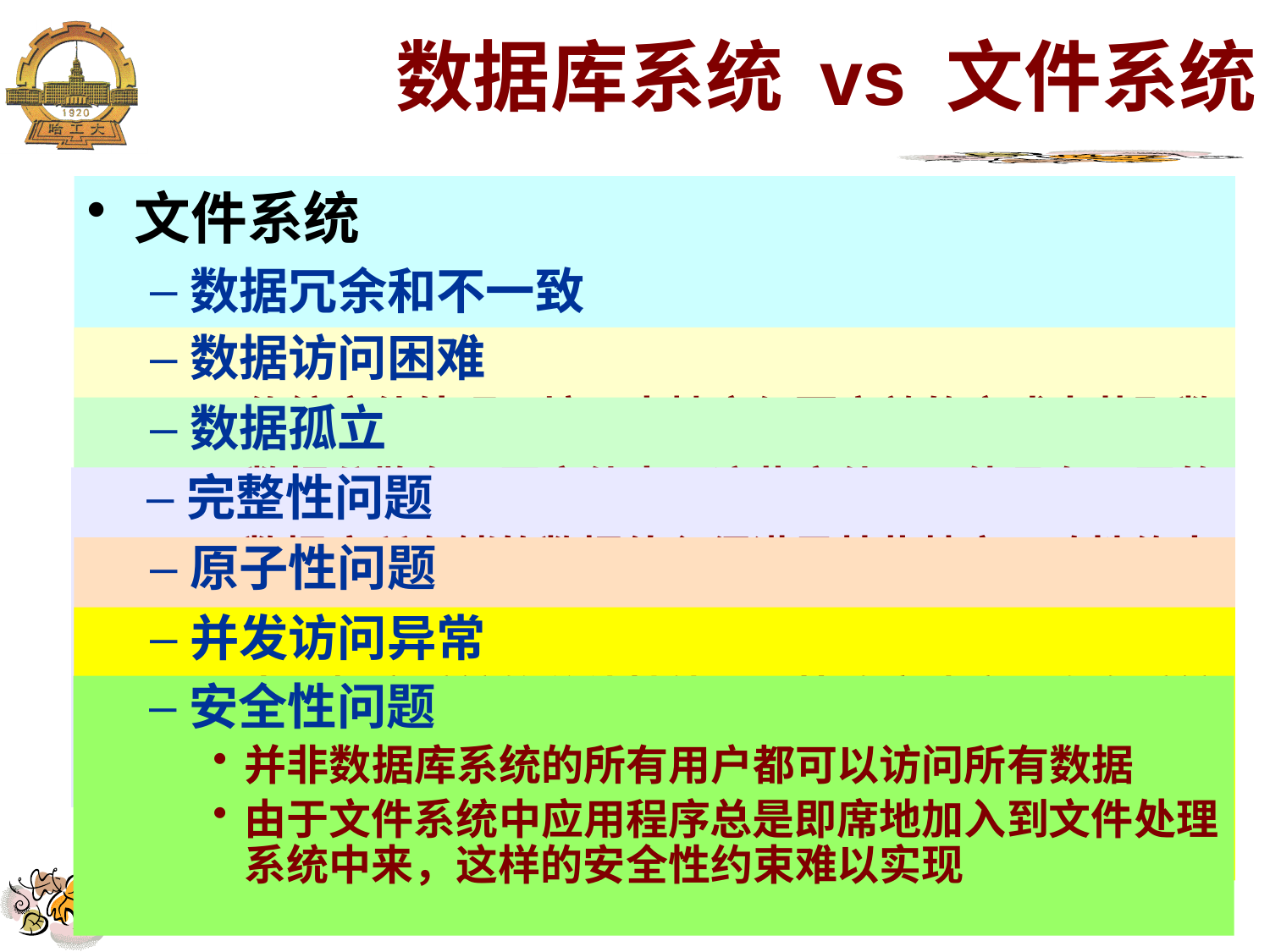

# 数据库系统 vs 文件系统
文件系统
数据冗余和不一致
各数据文件之间没有有机的联系，相同信息可能在几个文件，极易导致同一数据在不同副本中不一致。
数据访问困难
传统文件处理环境不支持方便而高效的方式去获取数据，不能对变化的需求做出更快的反应。
数据孤立
数据分散在不同文件中，这些文件又可能具有不同的格式，因此编写新的应用程序来检索适当数据是很困难的
完整性问题
数据库所存储的数据值必须满足某些特定一致性约束
文件系统中，新的约束加入时，很难通过修改程序来体现这些新约束
当约束涉及到不同文件中的多个数据项时，问题更为复杂

原子性问题
操作是原子的：为了保证数据库的一致性，一些操作要么全部发生、要么根本不发生，例如：转账
在传统文件处理系统中，很难保持上述原子性。
并发访问异常
为了提高系统的总体性能及加快响应速度，许多系统需要允许多个用户同时更新数据
在文件系统中，数据可能被多个不同应用程序访问，这些程序相互间事先没有协调，管理就很难进行
安全性问题
并非数据库系统的所有用户都可以访问所有数据
由于文件系统中应用程序总是即席地加入到文件处理系统中来，这样的安全性约束难以实现